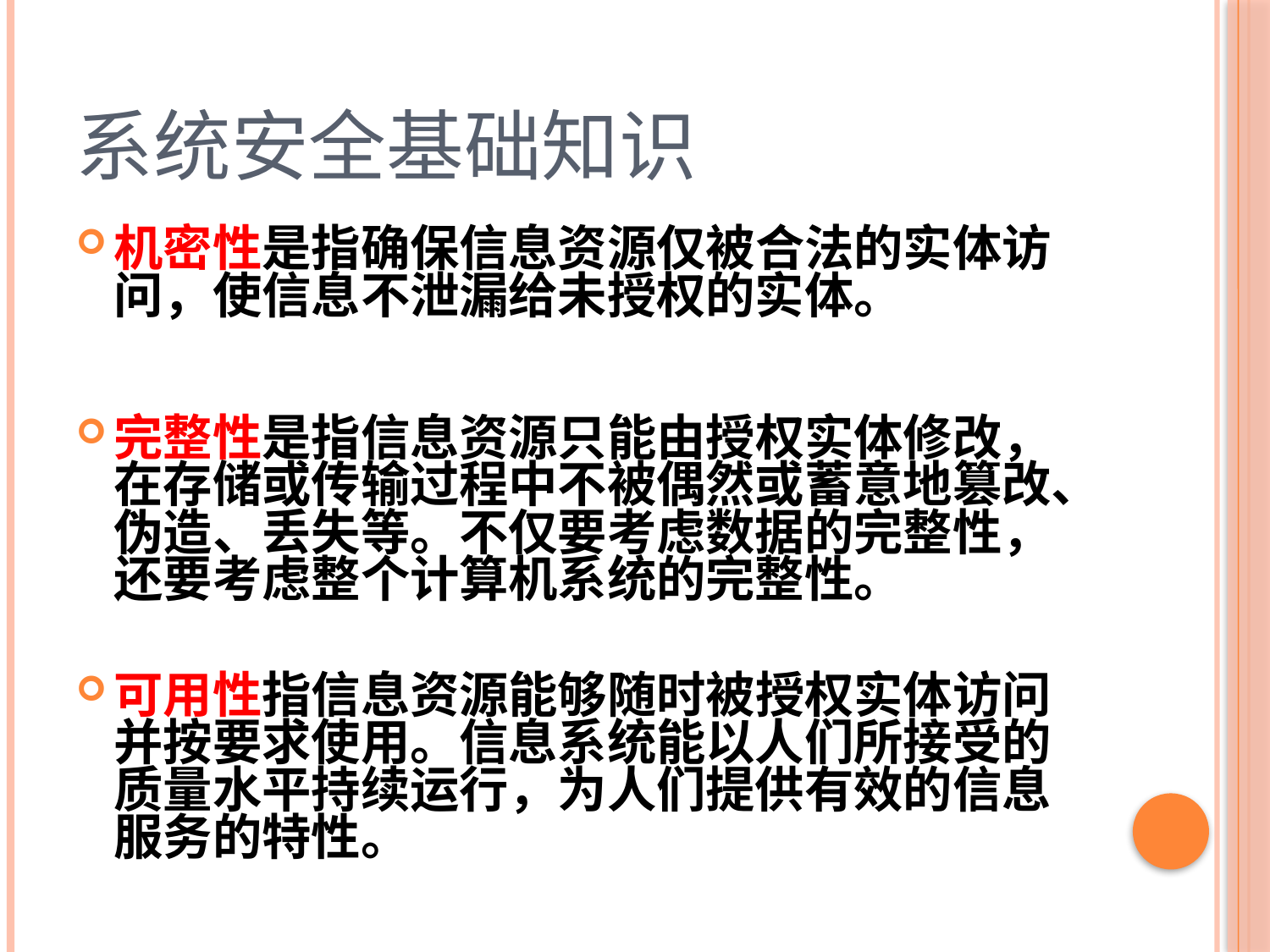

# 系统安全基础知识
机密性是指确保信息资源仅被合法的实体访问，使信息不泄漏给未授权的实体。

完整性是指信息资源只能由授权实体修改，在存储或传输过程中不被偶然或蓄意地篡改、伪造、丢失等。不仅要考虑数据的完整性，还要考虑整个计算机系统的完整性。

可用性指信息资源能够随时被授权实体访问并按要求使用。信息系统能以人们所接受的质量水平持续运行，为人们提供有效的信息服务的特性。